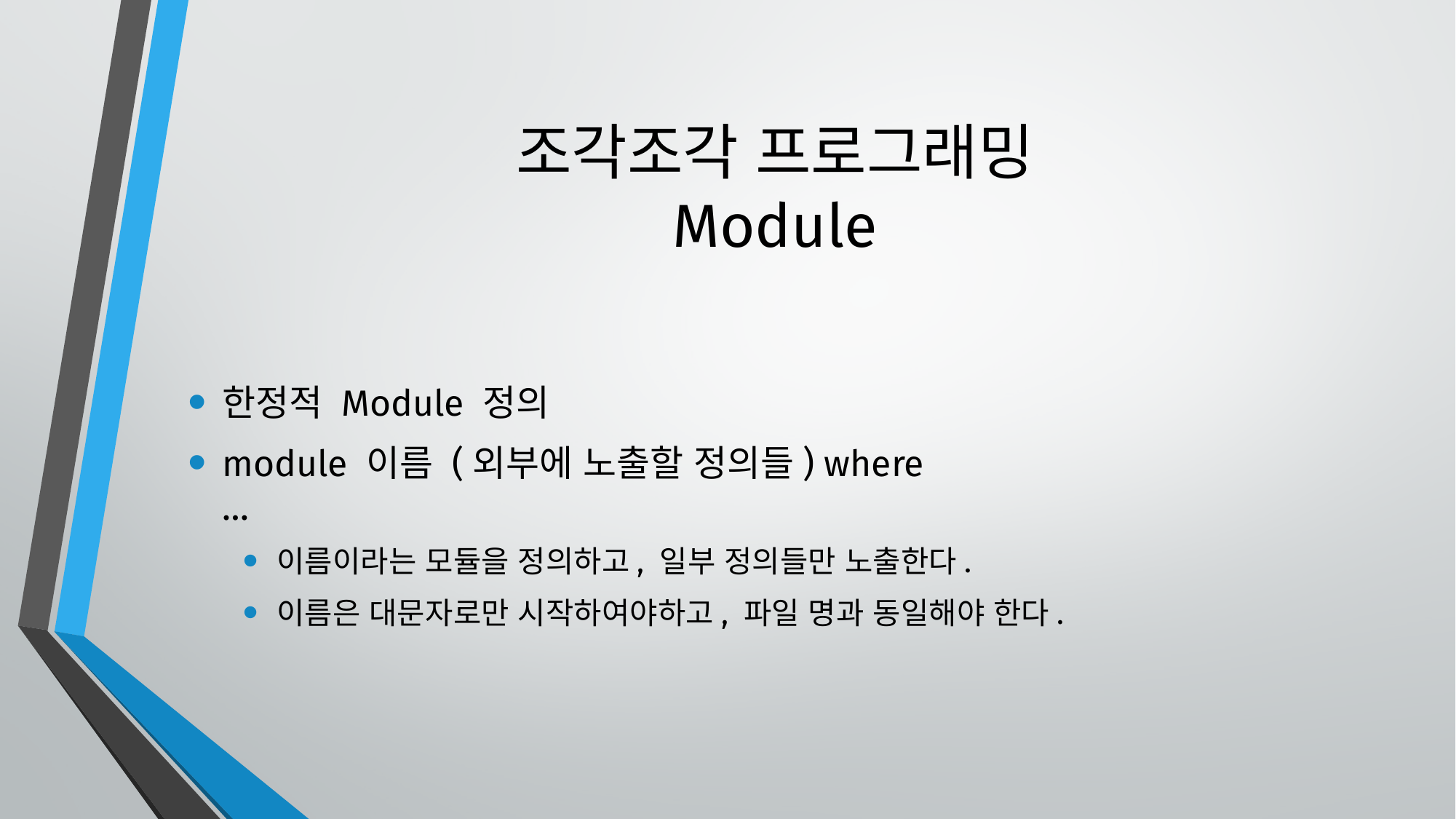

# 조각조각 프로그래밍 Module
한정적 Module 정의
module 이름 (외부에 노출할 정의들) where
…
이름이라는 모듈을 정의하고, 일부 정의들만 노출한다.
이름은 대문자로만 시작하여야하고, 파일 명과 동일해야 한다.